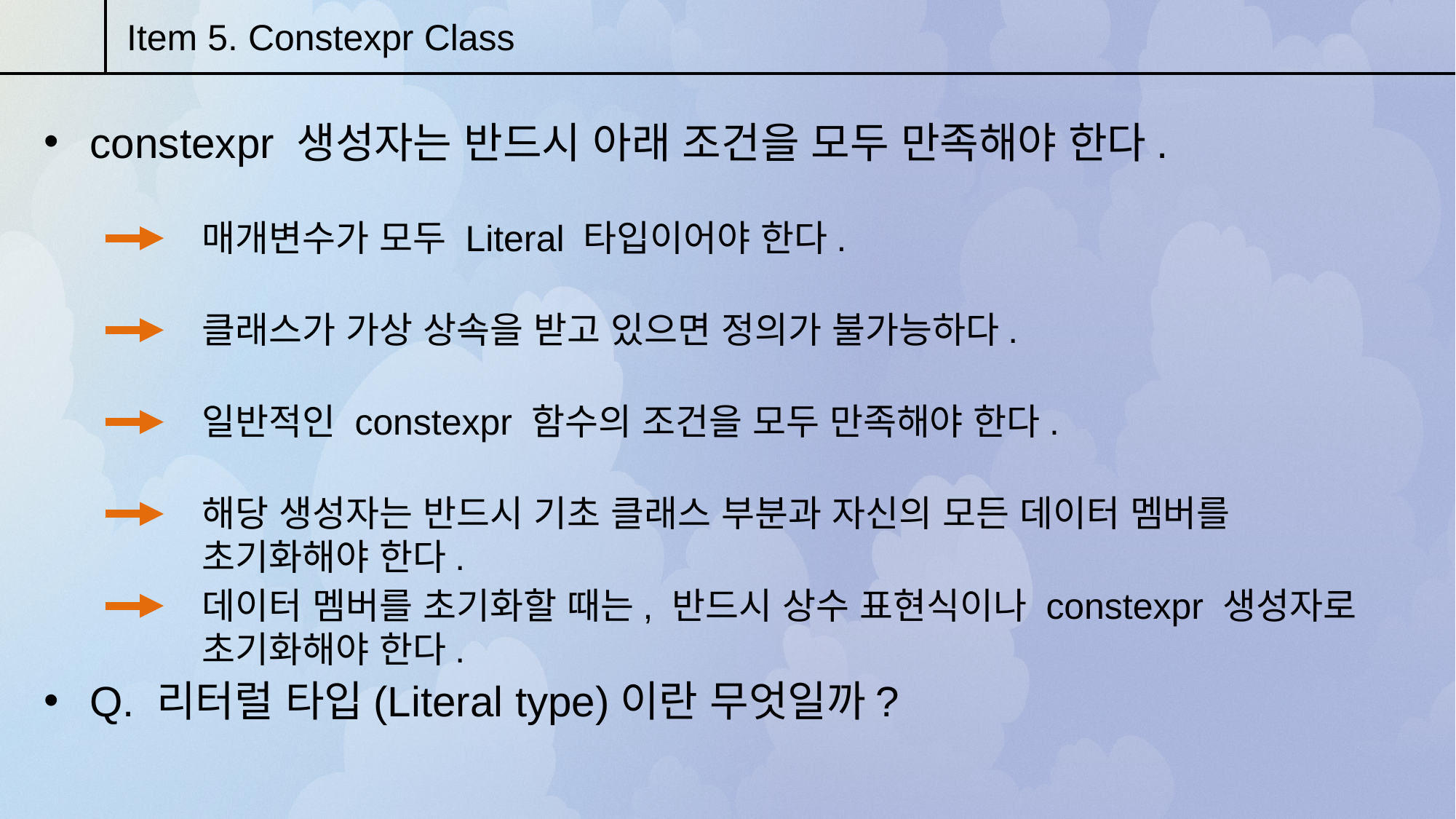

Item 5. Constexpr Class
 constexpr 생성자는 반드시 아래 조건을 모두 만족해야 한다.
매개변수가 모두 Literal 타입이어야 한다.
클래스가 가상 상속을 받고 있으면 정의가 불가능하다.
일반적인 constexpr 함수의 조건을 모두 만족해야 한다.
해당 생성자는 반드시 기초 클래스 부분과 자신의 모든 데이터 멤버를 초기화해야 한다.
데이터 멤버를 초기화할 때는, 반드시 상수 표현식이나 constexpr 생성자로 초기화해야 한다.
 Q. 리터럴 타입(Literal type)이란 무엇일까?